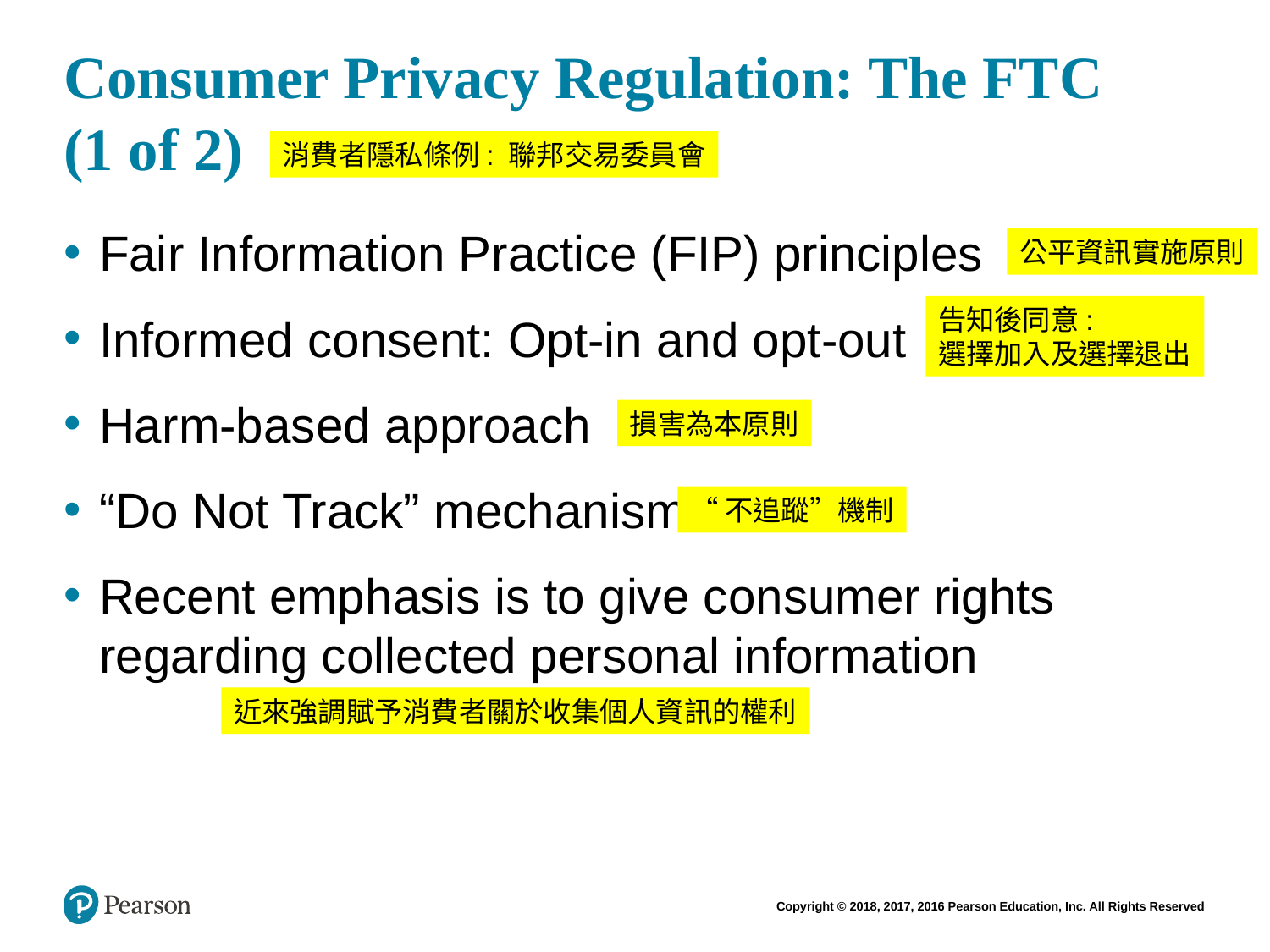

# Consumer Privacy Regulation: The FTC (1 of 2)
消費者隱私條例: 聯邦交易委員會
Fair Information Practice (FIP) principles
Informed consent: Opt-in and opt-out
Harm-based approach
“Do Not Track” mechanism
Recent emphasis is to give consumer rights regarding collected personal information
公平資訊實施原則
告知後同意:
選擇加入及選擇退出
損害為本原則
“不追蹤”機制
近來強調賦予消費者關於收集個人資訊的權利